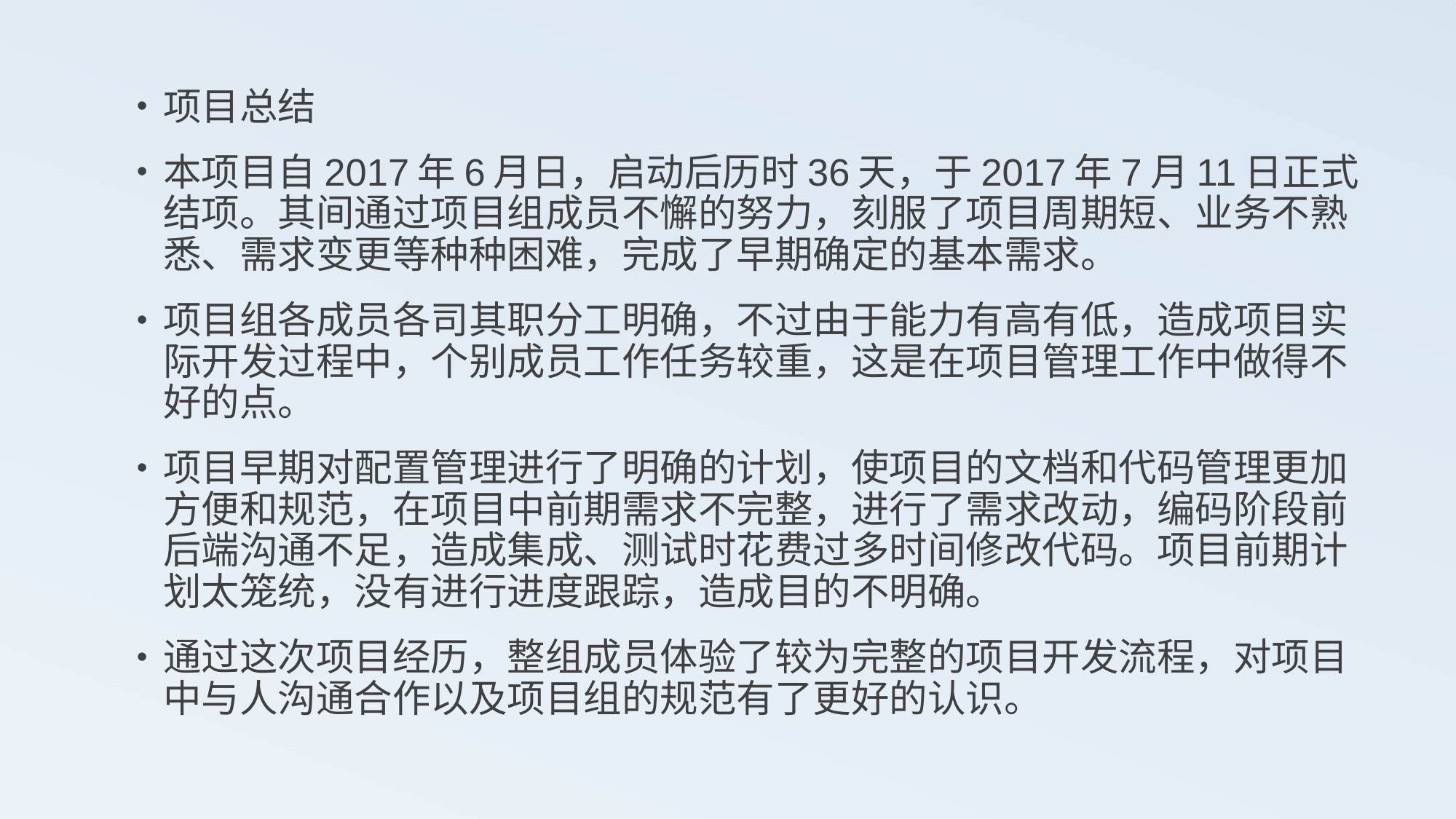

项目总结
本项目自2017年6月日，启动后历时36天，于2017年7月11日正式结项。其间通过项目组成员不懈的努力，刻服了项目周期短、业务不熟悉、需求变更等种种困难，完成了早期确定的基本需求。
项目组各成员各司其职分工明确，不过由于能力有高有低，造成项目实际开发过程中，个别成员工作任务较重，这是在项目管理工作中做得不好的点。
项目早期对配置管理进行了明确的计划，使项目的文档和代码管理更加方便和规范，在项目中前期需求不完整，进行了需求改动，编码阶段前后端沟通不足，造成集成、测试时花费过多时间修改代码。项目前期计划太笼统，没有进行进度跟踪，造成目的不明确。
通过这次项目经历，整组成员体验了较为完整的项目开发流程，对项目中与人沟通合作以及项目组的规范有了更好的认识。